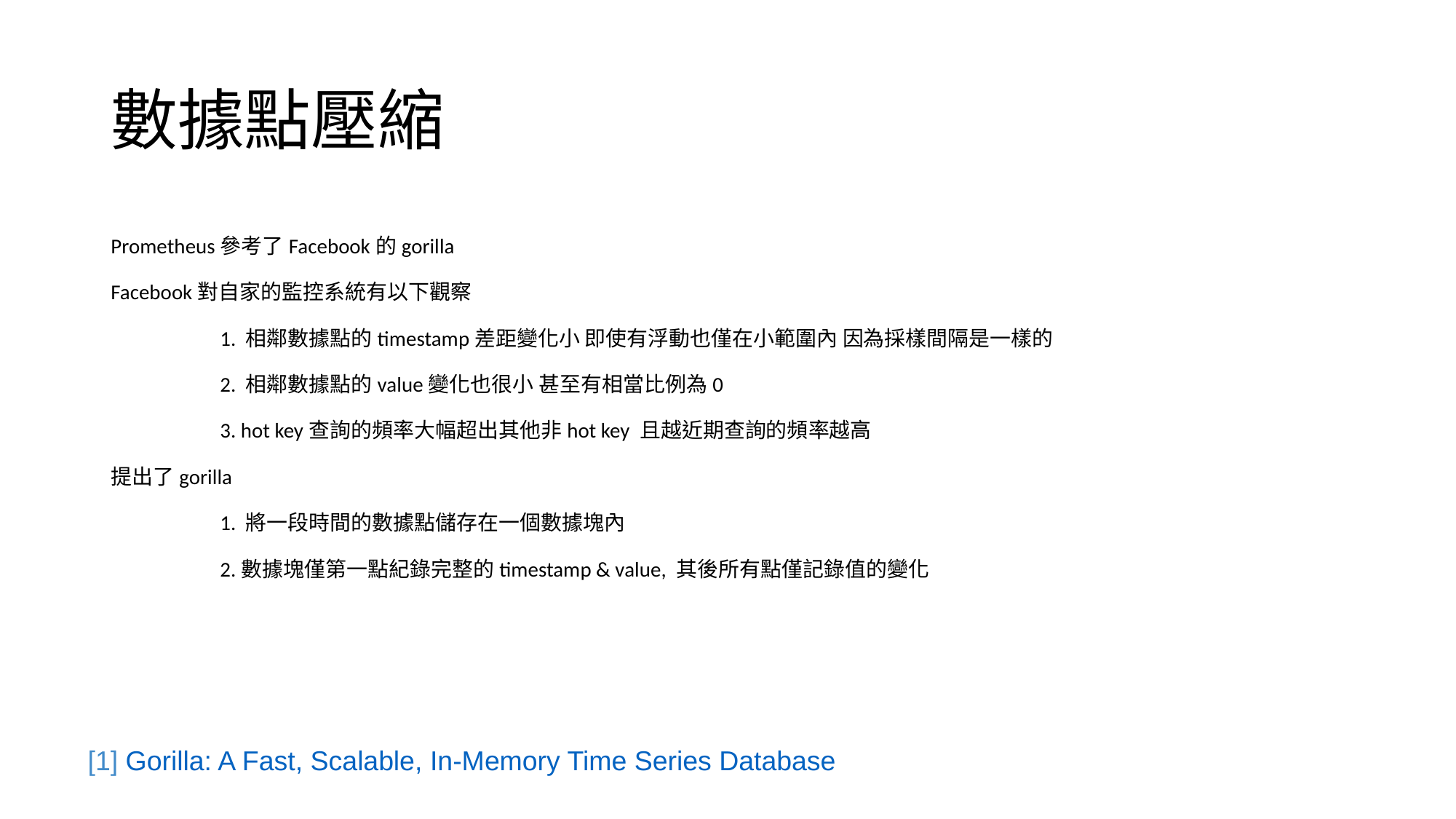

# 數據點壓縮
Prometheus參考了Facebook的gorilla
Facebook對自家的監控系統有以下觀察
	1. 相鄰數據點的timestamp差距變化小 即使有浮動也僅在小範圍內 因為採樣間隔是一樣的
	2. 相鄰數據點的value變化也很小 甚至有相當比例為0
	3. hot key查詢的頻率大幅超出其他非hot key 且越近期查詢的頻率越高
提出了gorilla
	1. 將一段時間的數據點儲存在一個數據塊內
	2.數據塊僅第一點紀錄完整的timestamp & value, 其後所有點僅記錄值的變化
[1] Gorilla: A Fast, Scalable, In-Memory Time Series Database